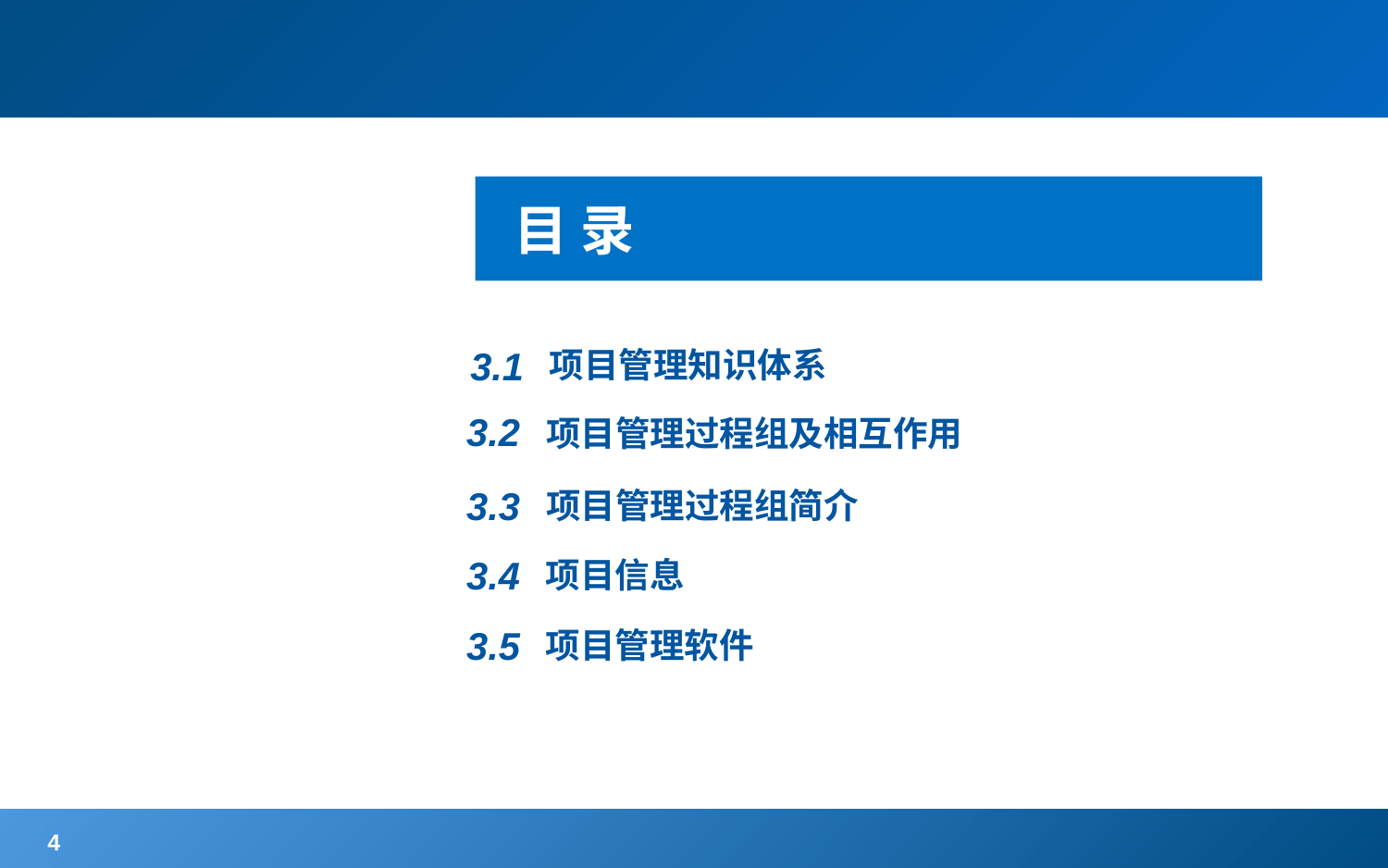

目 录
3.1
项目管理知识体系
3.2
项目管理过程组及相互作用
3.3
项目管理过程组简介
3.4
项目信息
3.5
项目管理软件